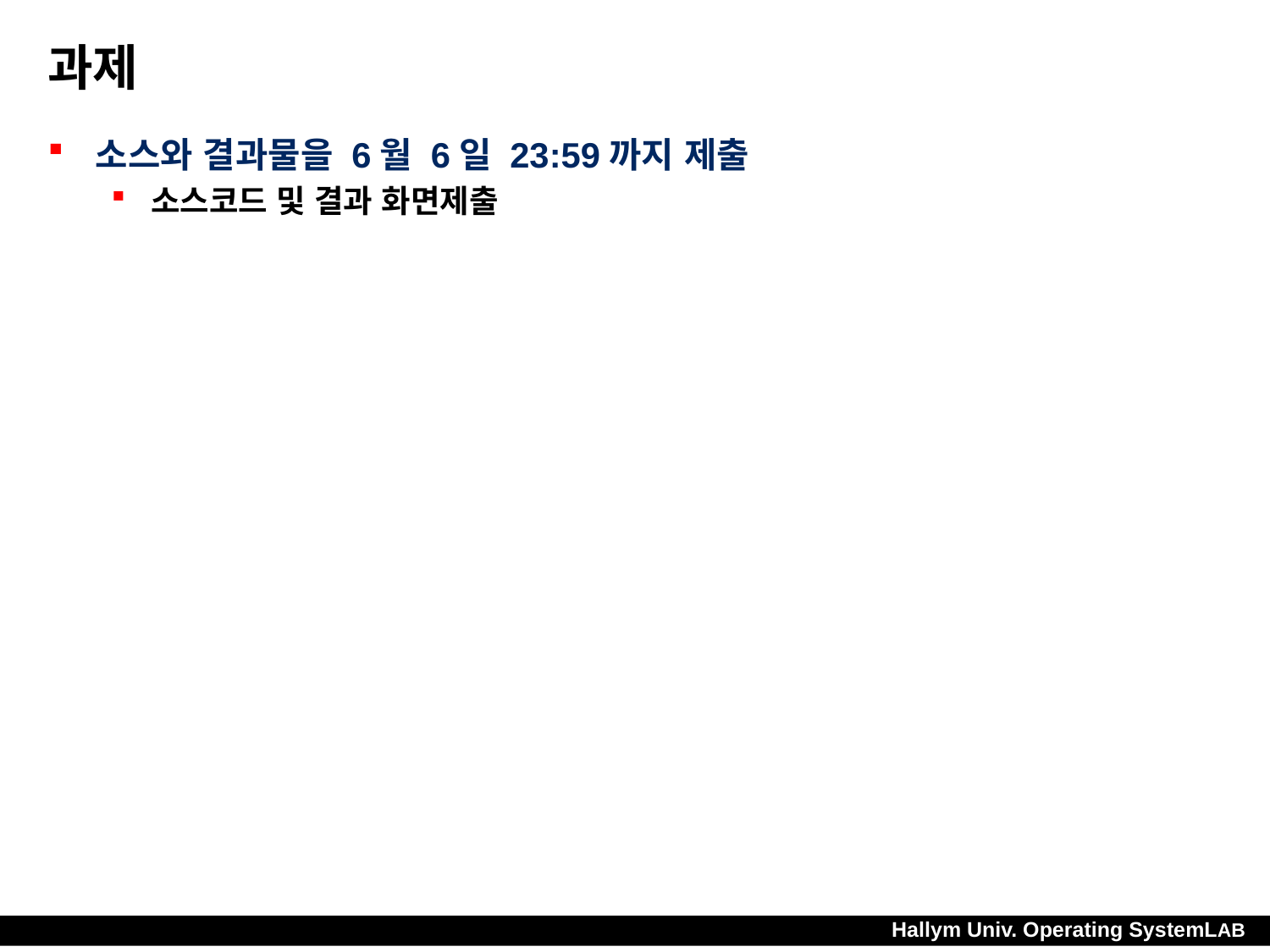

# 과제
소스와 결과물을 6월 6일 23:59까지 제출
소스코드 및 결과 화면제출